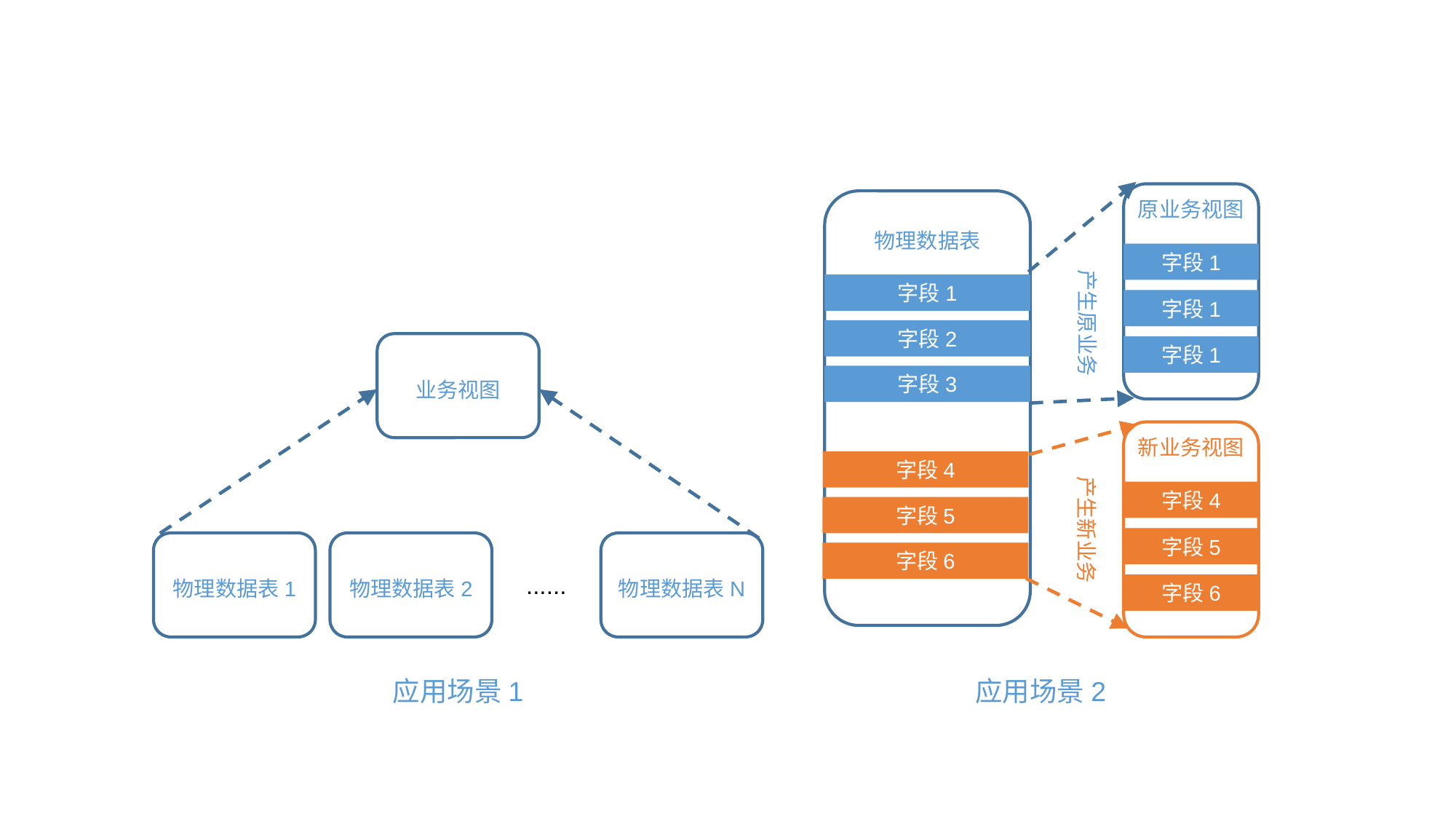

原业务视图
字段1
字段1
字段1

物理数据表
产生原业务
字段1
字段2
字段3

新业务视图
字段4
产生新业务
字段4
字段5
字段5
字段6
字段6

业务视图

物理数据表1

物理数据表2

物理数据表N
......
应用场景1
应用场景2